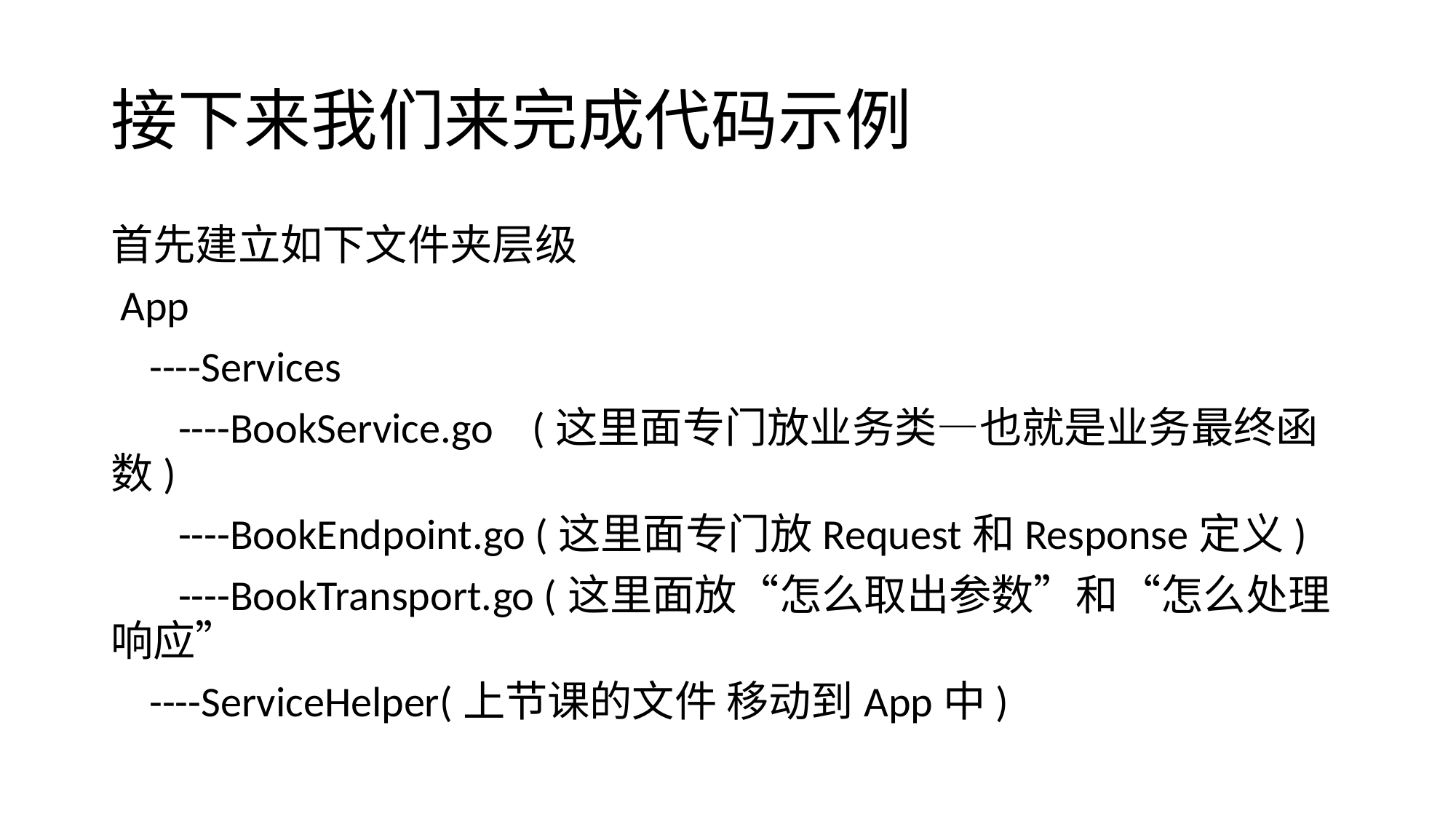

# 接下来我们来完成代码示例
首先建立如下文件夹层级
 App
    ----Services
       ----BookService.go    (这里面专门放业务类—也就是业务最终函数)
       ----BookEndpoint.go (这里面专门放Request和Response定义)
       ----BookTransport.go (这里面放“怎么取出参数”和“怎么处理响应”
    ----ServiceHelper(上节课的文件 移动到App中)